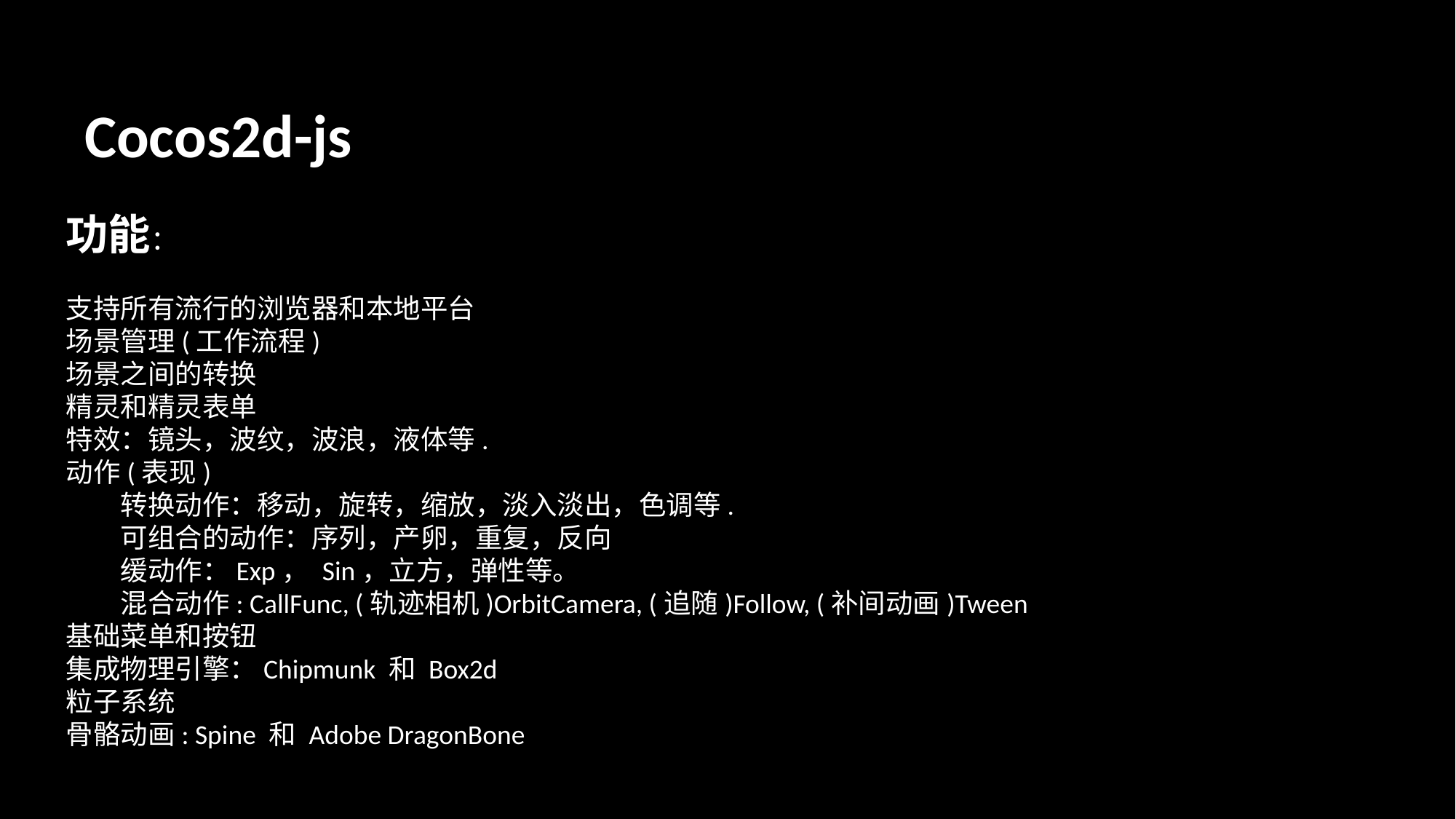

Cocos2d-js
功能：

支持所有流行的浏览器和本地平台
场景管理(工作流程)
场景之间的转换
精灵和精灵表单
特效：镜头，波纹，波浪，液体等.
动作(表现)
转换动作：移动，旋转，缩放，淡入淡出，色调等.
可组合的动作：序列，产卵，重复，反向
缓动作：Exp， Sin，立方，弹性等。
混合动作: CallFunc, (轨迹相机)OrbitCamera, (追随)Follow, (补间动画)Tween
基础菜单和按钮
集成物理引擎：Chipmunk 和 Box2d
粒子系统
骨骼动画: Spine 和 Adobe DragonBone